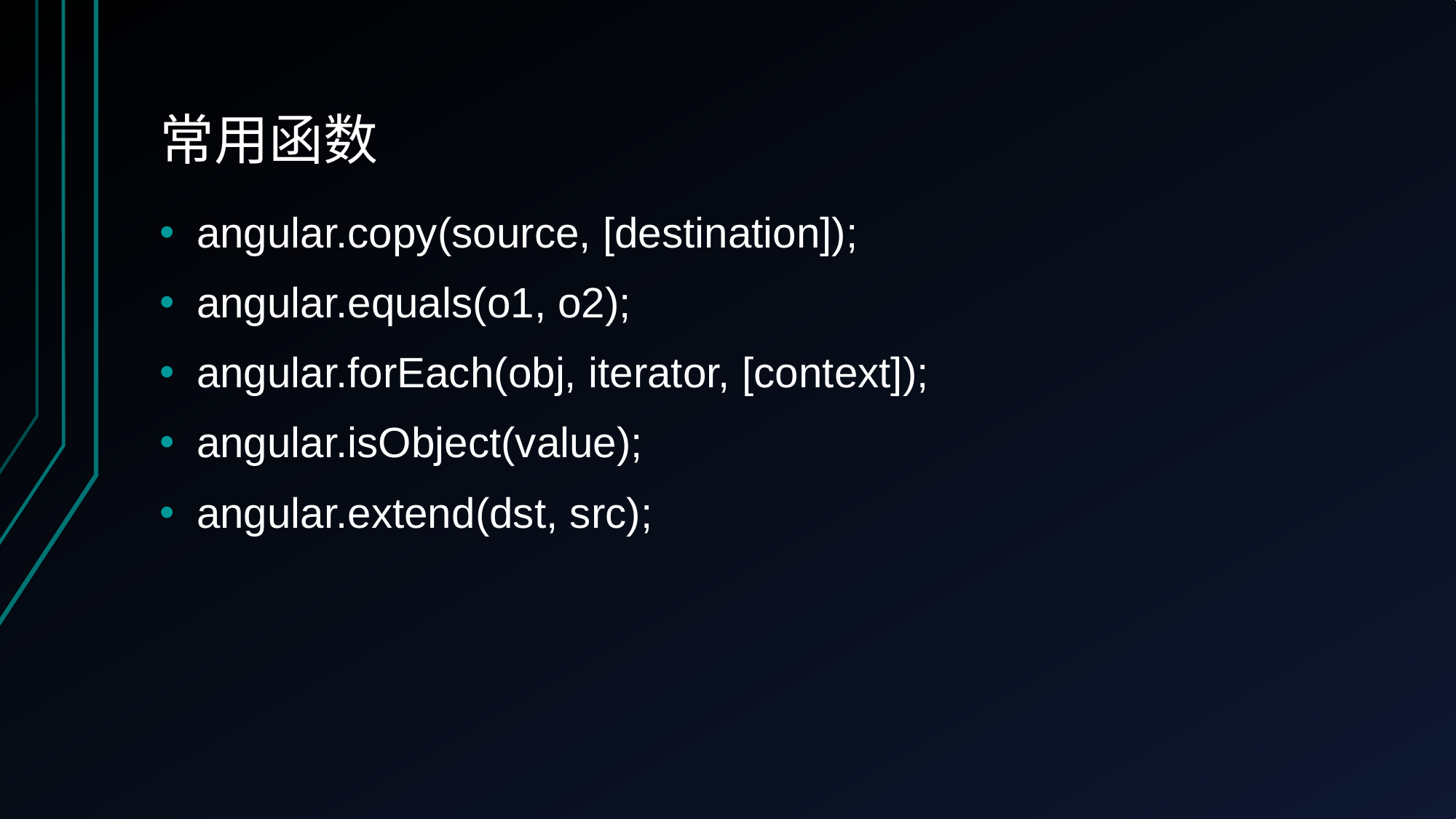

# 常用函数
angular.copy(source, [destination]);
angular.equals(o1, o2);
angular.forEach(obj, iterator, [context]);
angular.isObject(value);
angular.extend(dst, src);